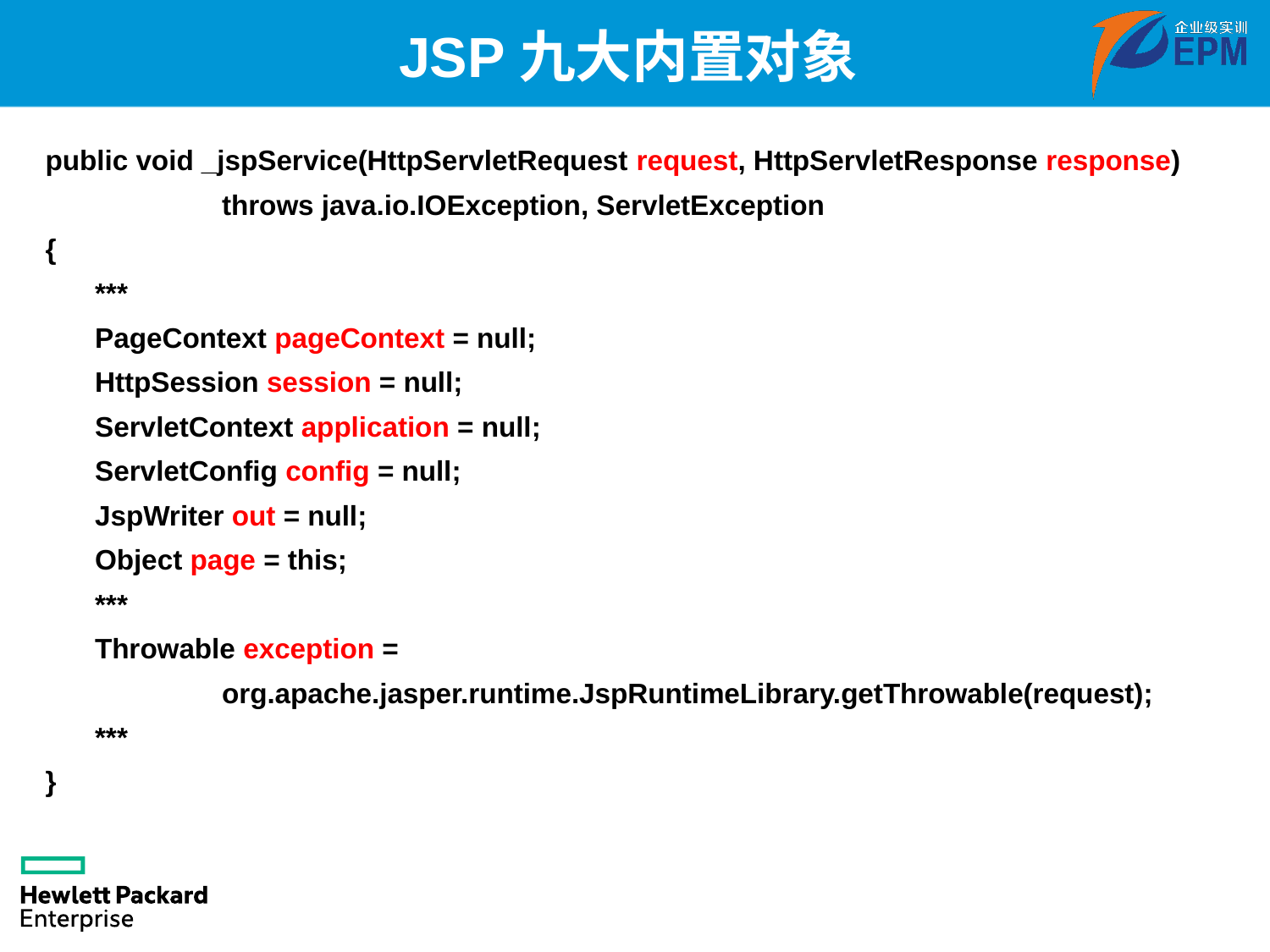

# JSP九大内置对象
public void _jspService(HttpServletRequest request, HttpServletResponse response)
		throws java.io.IOException, ServletException
{
	***
	PageContext pageContext = null;
	HttpSession session = null;
	ServletContext application = null;
	ServletConfig config = null;
	JspWriter out = null;
	Object page = this;
	***
	Throwable exception =
		org.apache.jasper.runtime.JspRuntimeLibrary.getThrowable(request);
	***
}